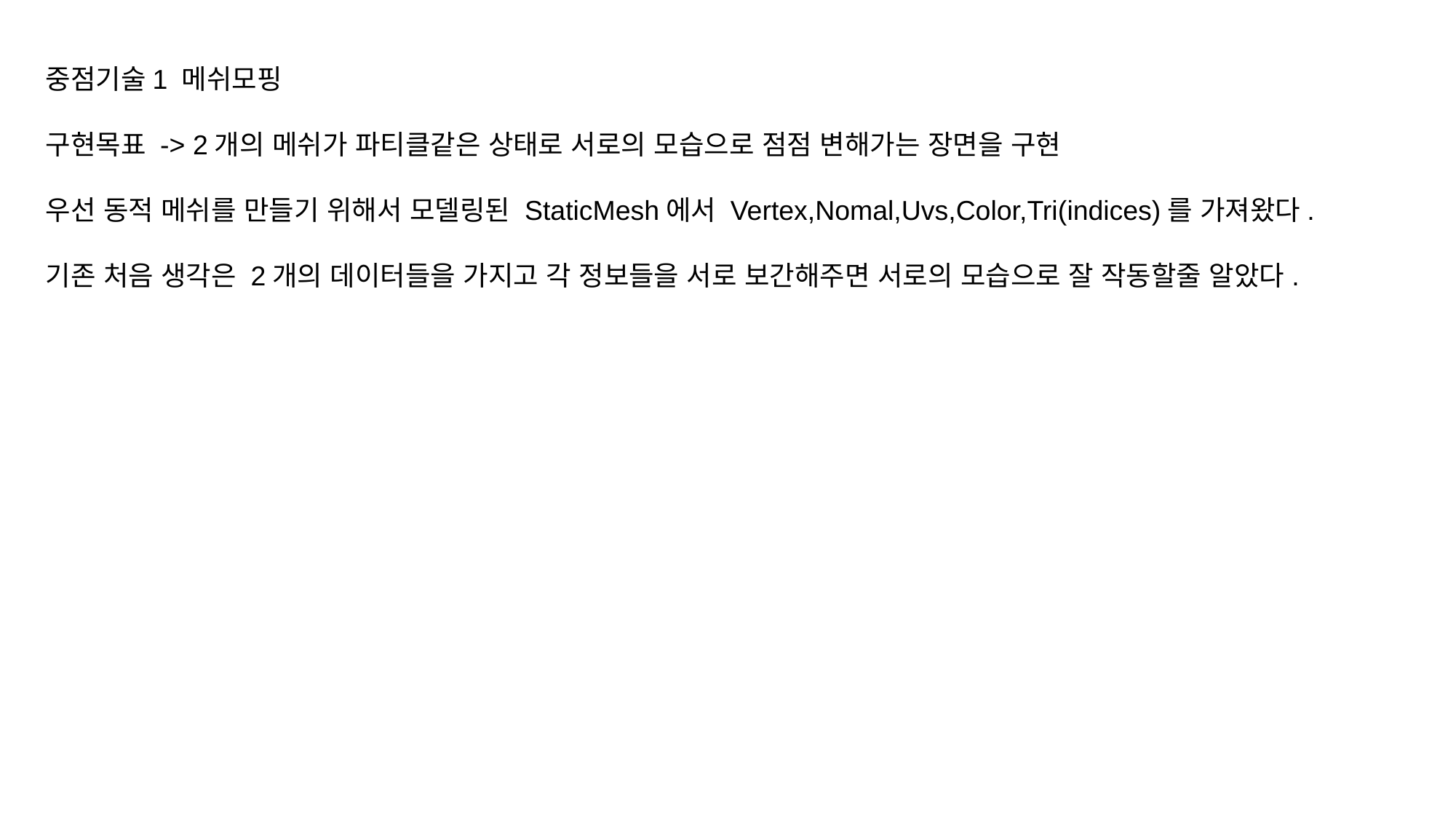

중점기술1 메쉬모핑

구현목표 -> 2개의 메쉬가 파티클같은 상태로 서로의 모습으로 점점 변해가는 장면을 구현

우선 동적 메쉬를 만들기 위해서 모델링된 StaticMesh에서 Vertex,Nomal,Uvs,Color,Tri(indices)를 가져왔다.

기존 처음 생각은 2개의 데이터들을 가지고 각 정보들을 서로 보간해주면 서로의 모습으로 잘 작동할줄 알았다.